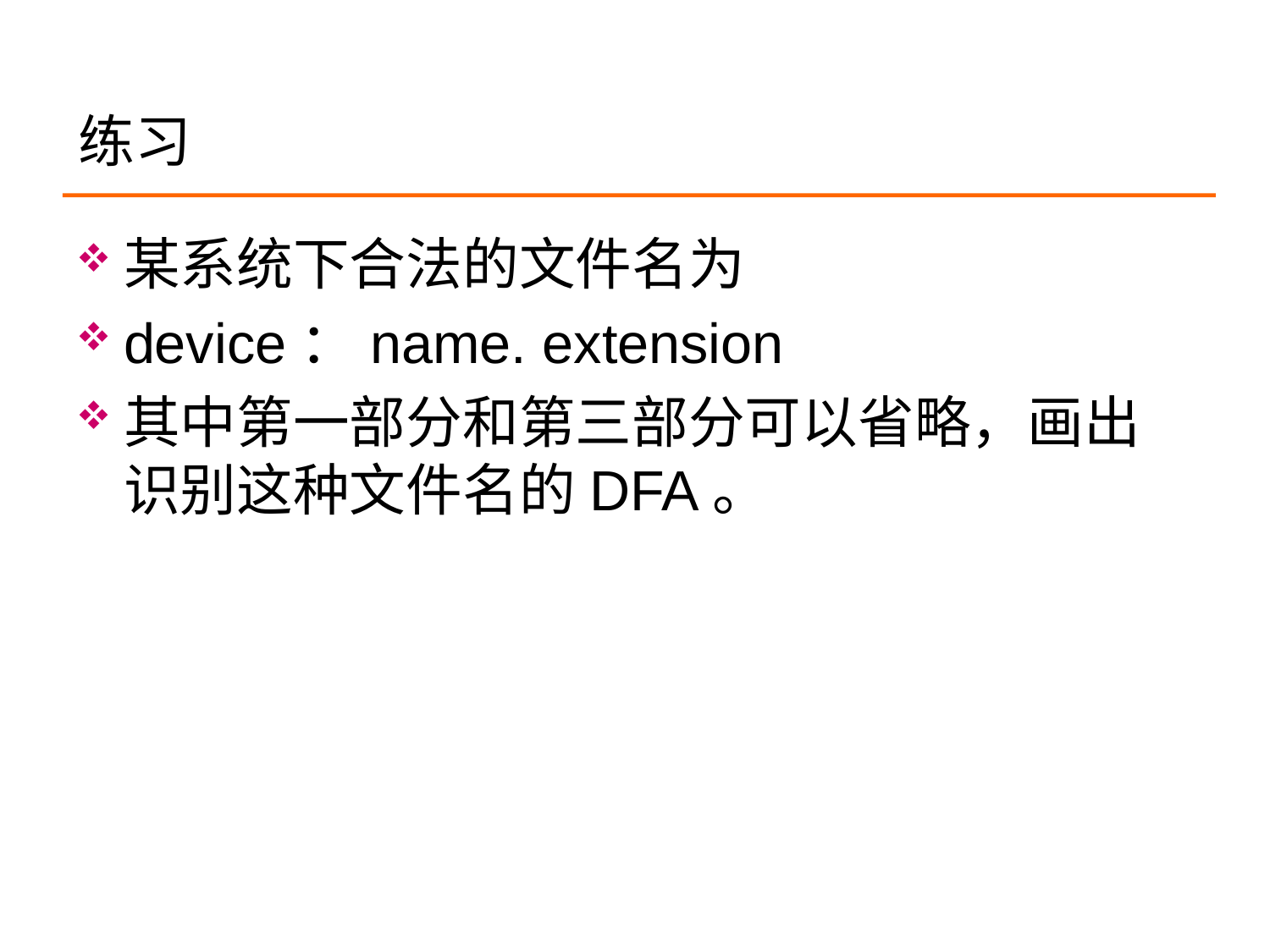

# 练习
某系统下合法的文件名为
device：name. extension
其中第一部分和第三部分可以省略，画出识别这种文件名的DFA。